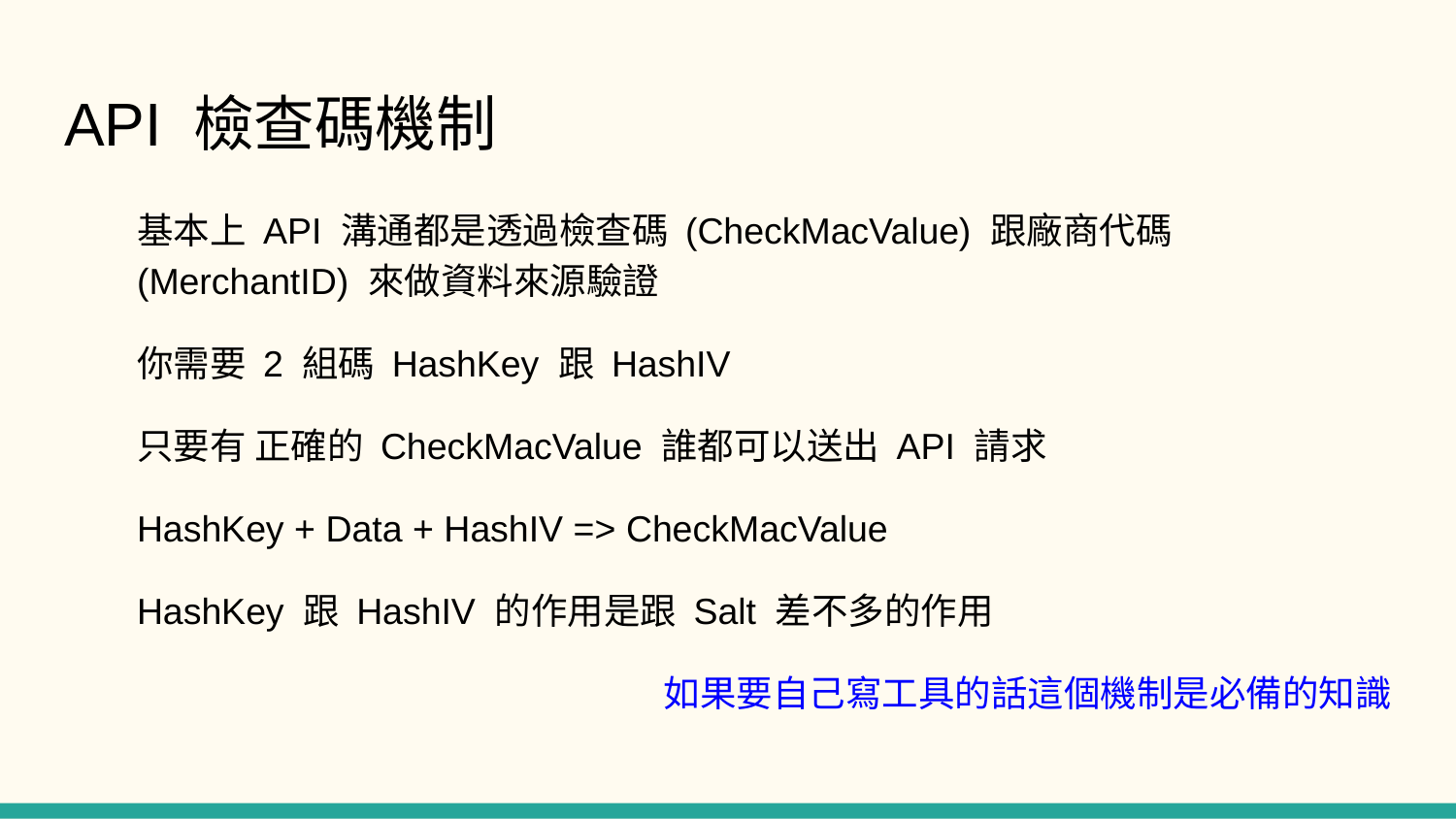

# API 檢查碼機制
基本上 API 溝通都是透過檢查碼 (CheckMacValue) 跟廠商代碼 (MerchantID) 來做資料來源驗證
你需要 2 組碼 HashKey 跟 HashIV
只要有 正確的 CheckMacValue 誰都可以送出 API 請求
HashKey + Data + HashIV => CheckMacValue
HashKey 跟 HashIV 的作用是跟 Salt 差不多的作用
如果要自己寫工具的話這個機制是必備的知識